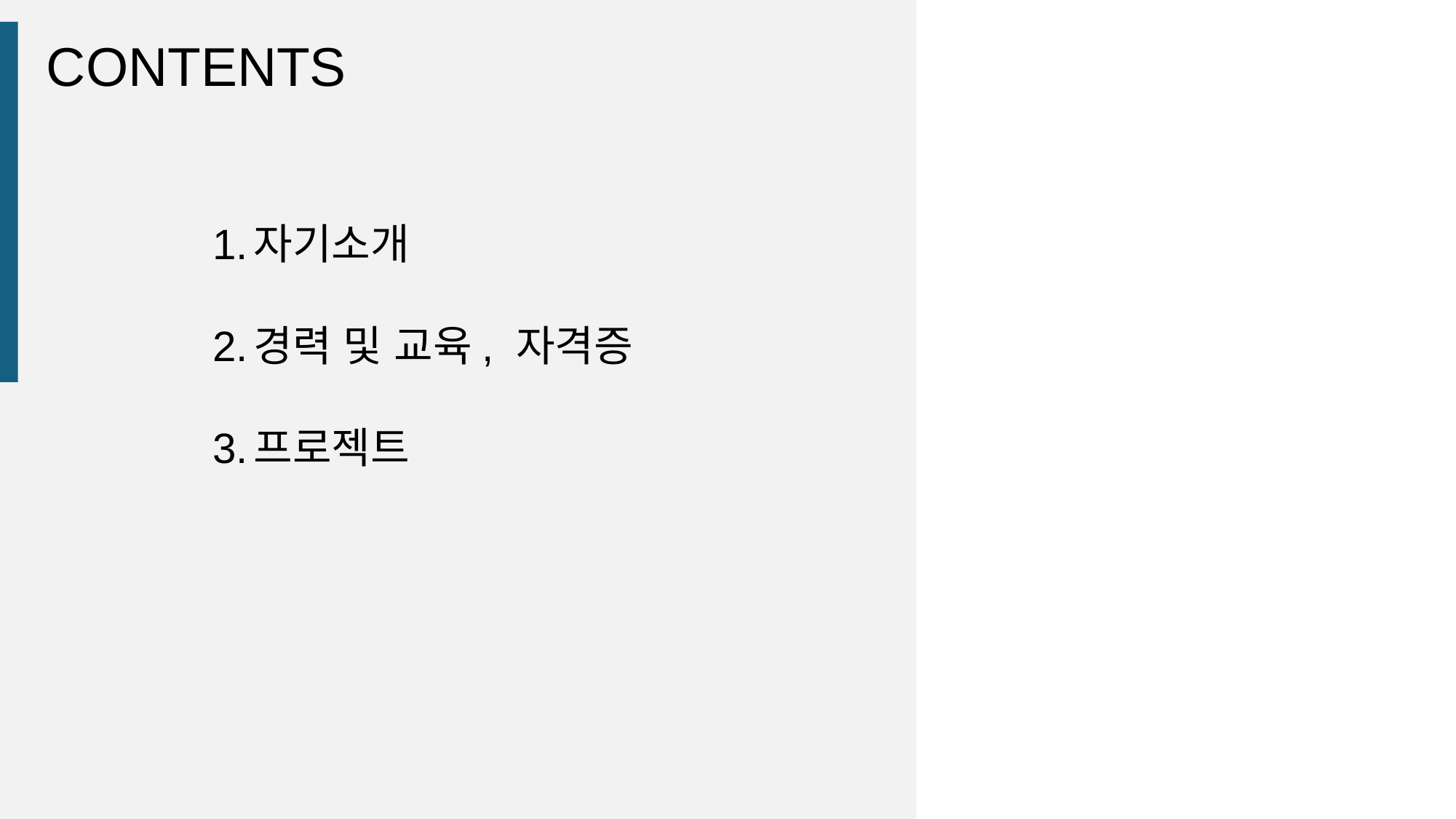

CONTENTS
자기소개

경력 및 교육, 자격증

프로젝트